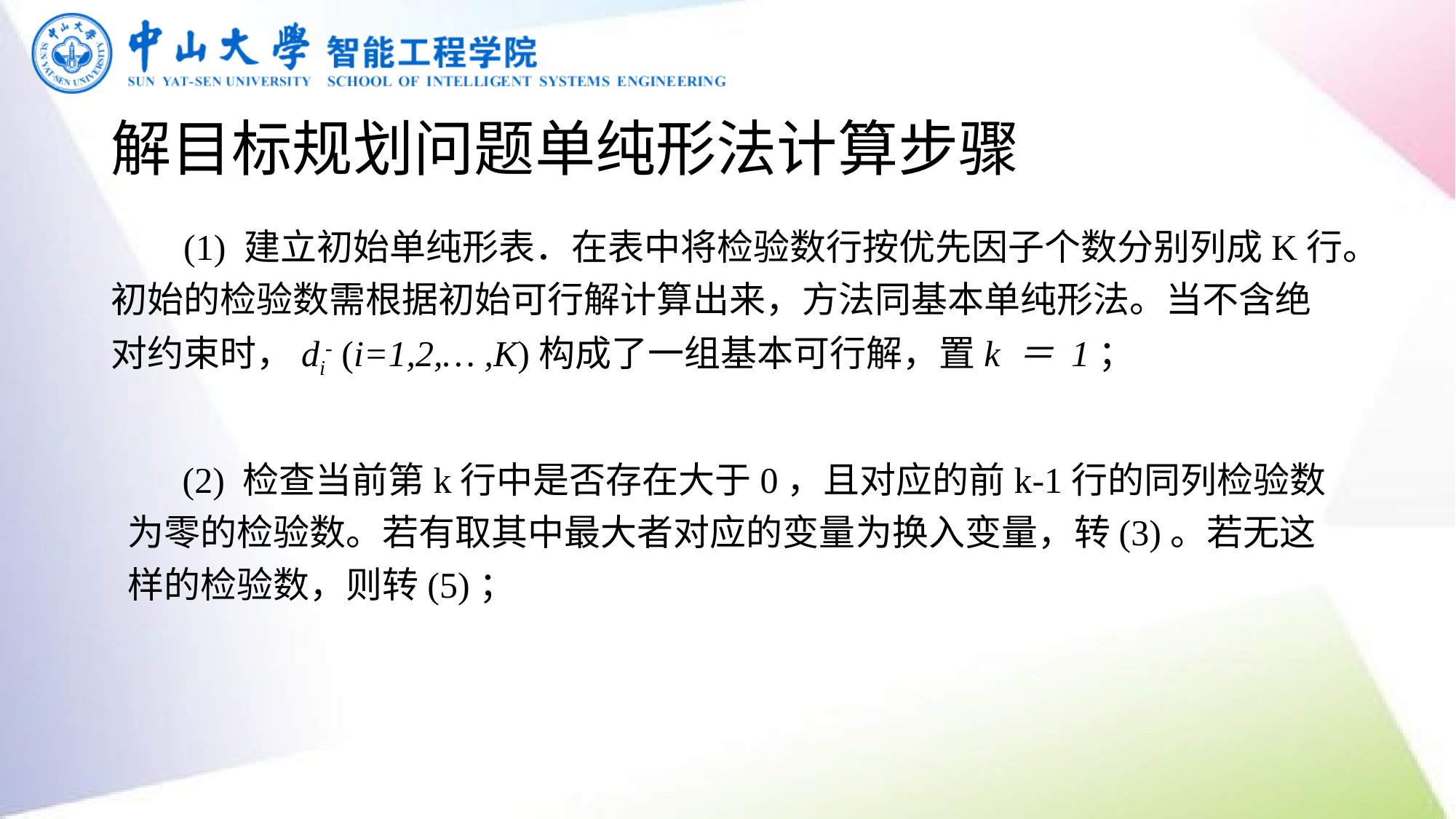

# 解目标规划问题单纯形法计算步骤
        (1) 建立初始单纯形表．在表中将检验数行按优先因子个数分别列成K行。初始的检验数需根据初始可行解计算出来，方法同基本单纯形法。当不含绝对约束时，di- (i=1,2,… ,K)构成了一组基本可行解，置k ＝ 1；
      (2) 检查当前第k行中是否存在大于0，且对应的前k-1行的同列检验数为零的检验数。若有取其中最大者对应的变量为换入变量，转(3)。若无这样的检验数，则转(5)；